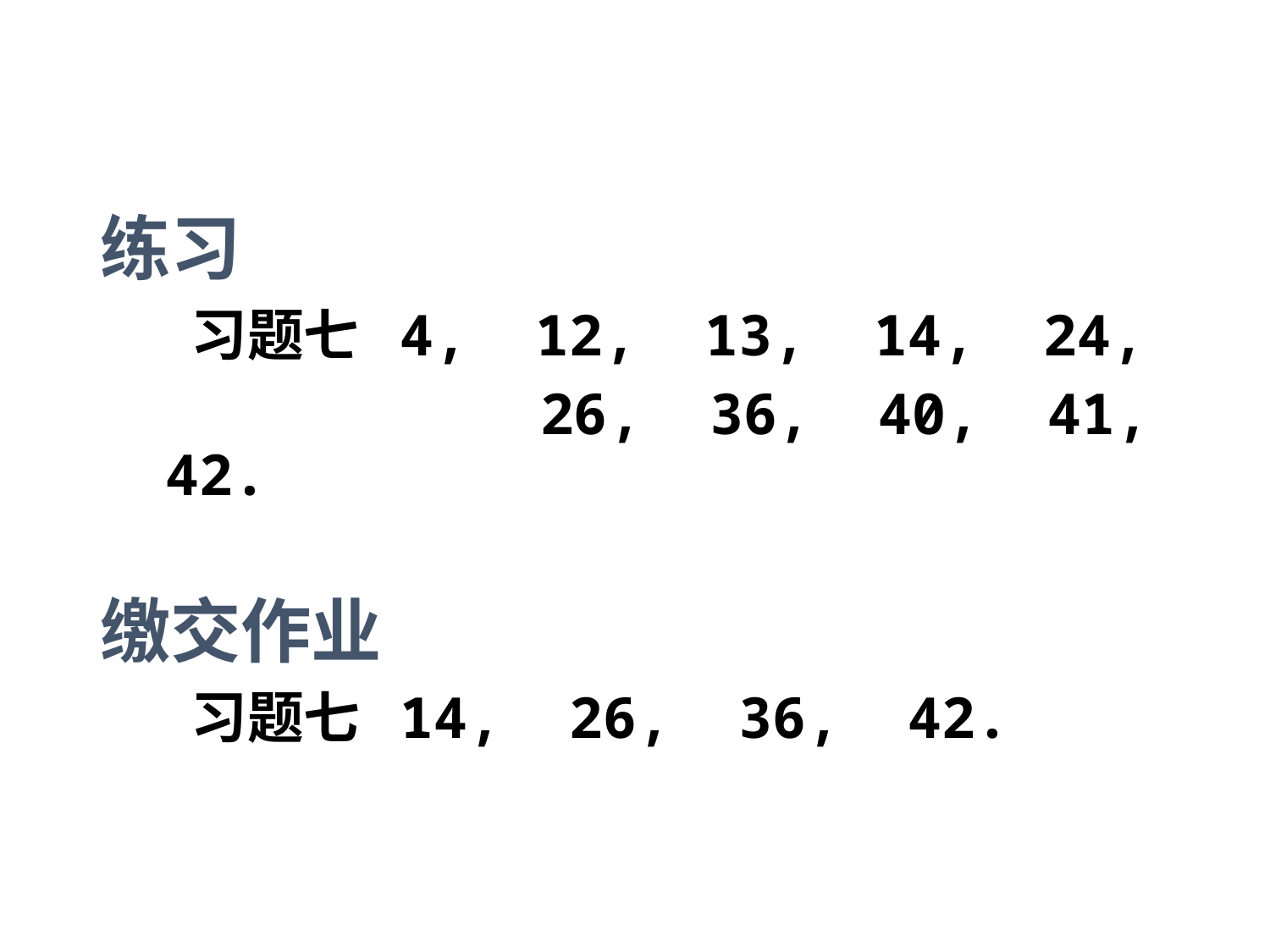

练习
      习题七  4,  12,  13,  14,  24,
             26,  36,  40,  41,  42.

缴交作业
      习题七  14,  26,  36,  42.